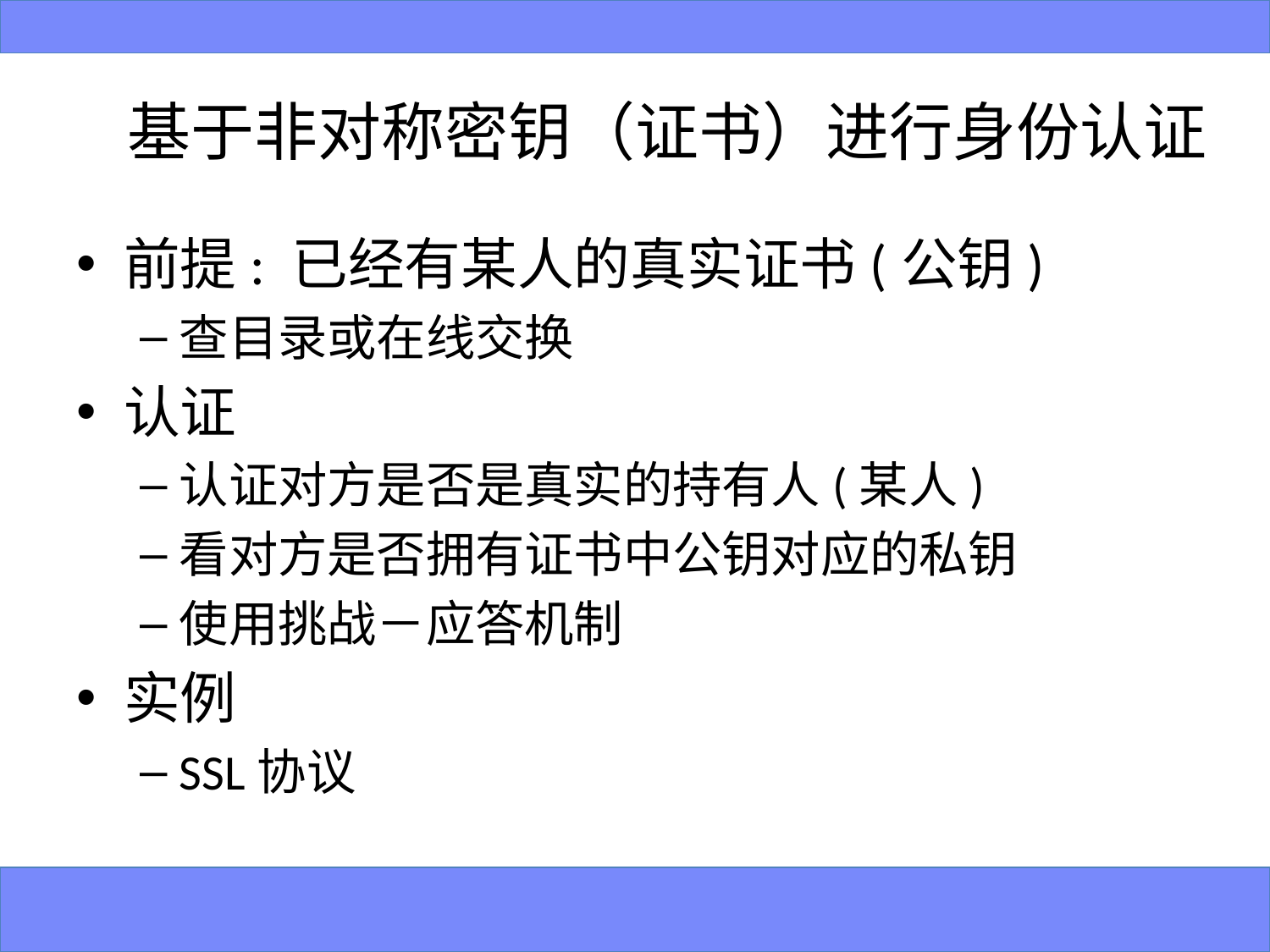

# 基于非对称密钥（证书）进行身份认证
前提: 已经有某人的真实证书(公钥)
查目录或在线交换
认证
认证对方是否是真实的持有人(某人)
看对方是否拥有证书中公钥对应的私钥
使用挑战－应答机制
实例
SSL协议